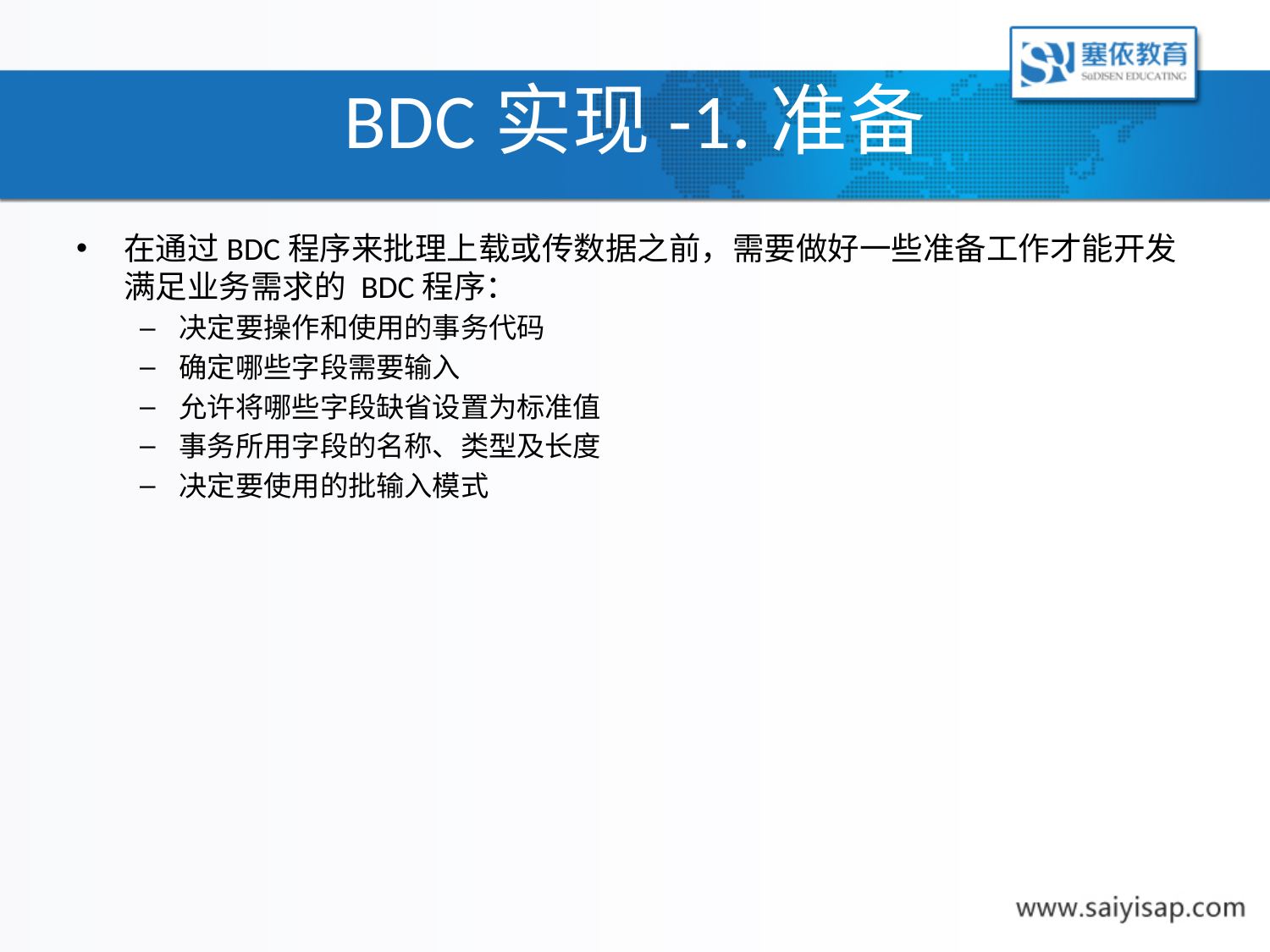

# BDC实现-1.准备
在通过BDC程序来批理上载或传数据之前，需要做好一些准备工作才能开发满足业务需求的 BDC程序：
决定要操作和使用的事务代码
确定哪些字段需要输入
允许将哪些字段缺省设置为标准值
事务所用字段的名称、类型及长度
决定要使用的批输入模式